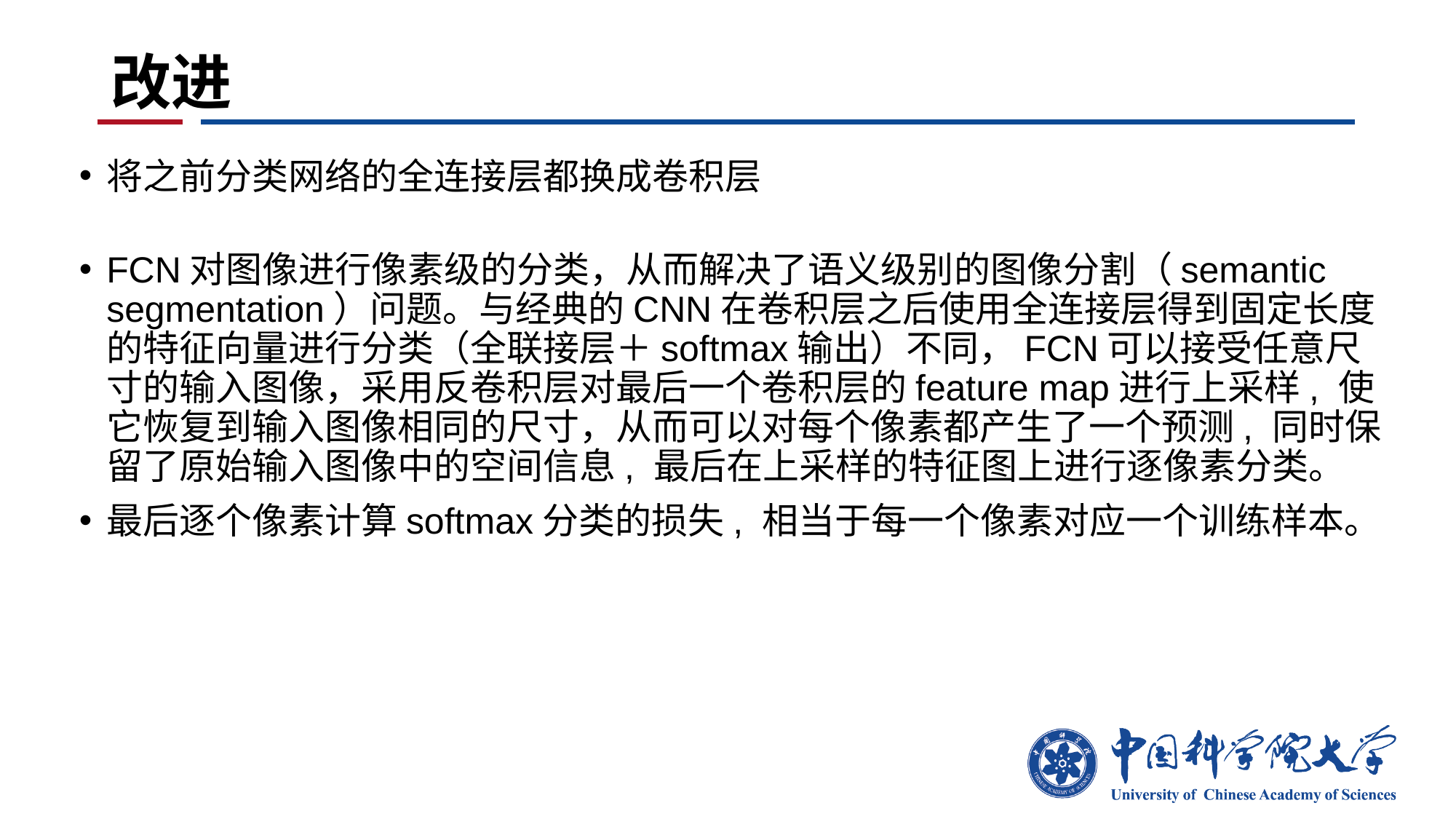

# 改进
将之前分类网络的全连接层都换成卷积层
FCN对图像进行像素级的分类，从而解决了语义级别的图像分割（semantic segmentation）问题。与经典的CNN在卷积层之后使用全连接层得到固定长度的特征向量进行分类（全联接层＋softmax输出）不同，FCN可以接受任意尺寸的输入图像，采用反卷积层对最后一个卷积层的feature map进行上采样, 使它恢复到输入图像相同的尺寸，从而可以对每个像素都产生了一个预测, 同时保留了原始输入图像中的空间信息, 最后在上采样的特征图上进行逐像素分类。
最后逐个像素计算softmax分类的损失, 相当于每一个像素对应一个训练样本。